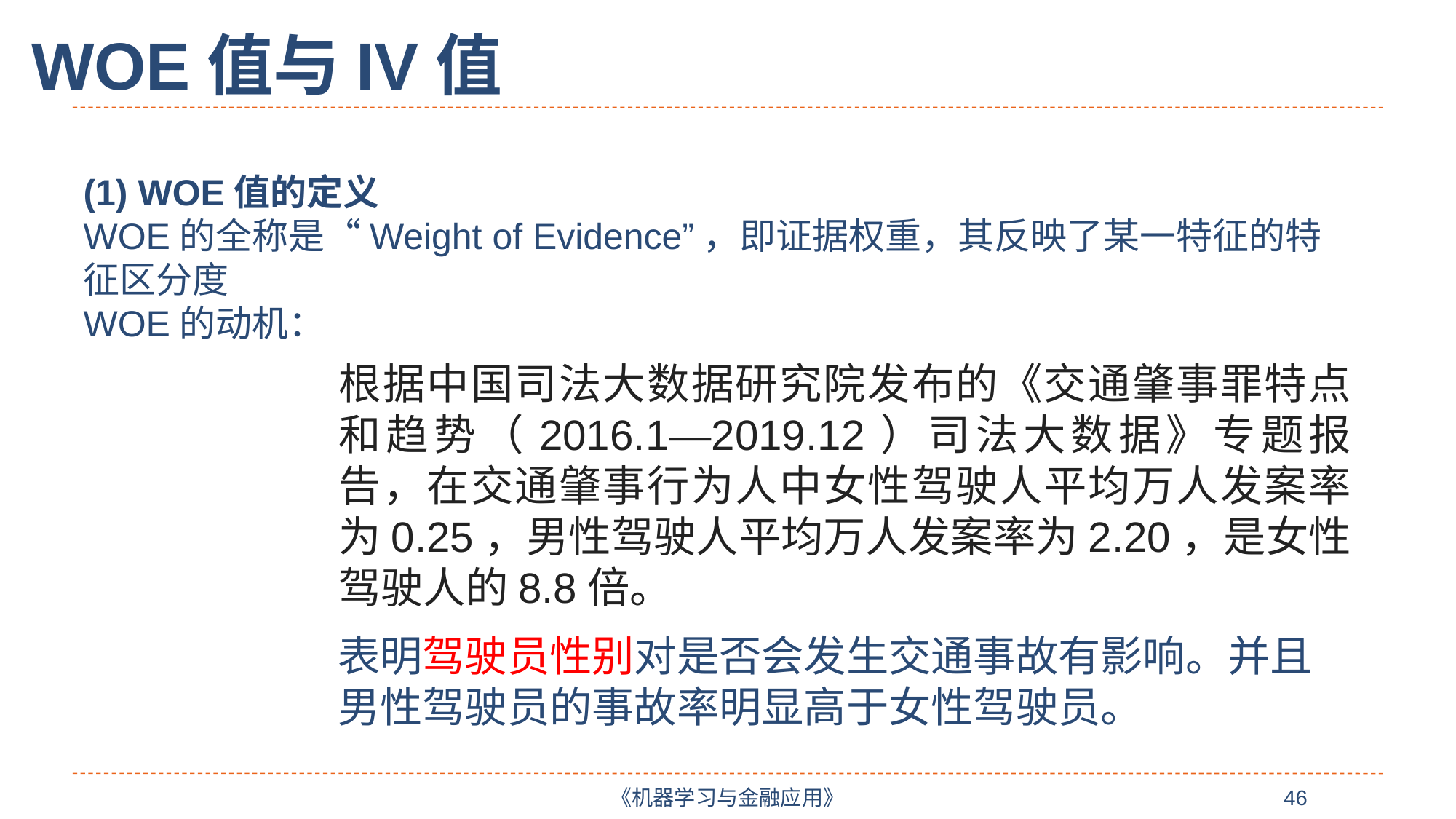

WOE值与IV值
WOE值的定义
WOE的全称是“Weight of Evidence”，即证据权重，其反映了某一特征的特征区分度
WOE的动机：
根据中国司法大数据研究院发布的《交通肇事罪特点和趋势（2016.1—2019.12）司法大数据》专题报告，在交通肇事行为人中女性驾驶人平均万人发案率为0.25，男性驾驶人平均万人发案率为2.20，是女性驾驶人的8.8倍。
表明驾驶员性别对是否会发生交通事故有影响。并且男性驾驶员的事故率明显高于女性驾驶员。